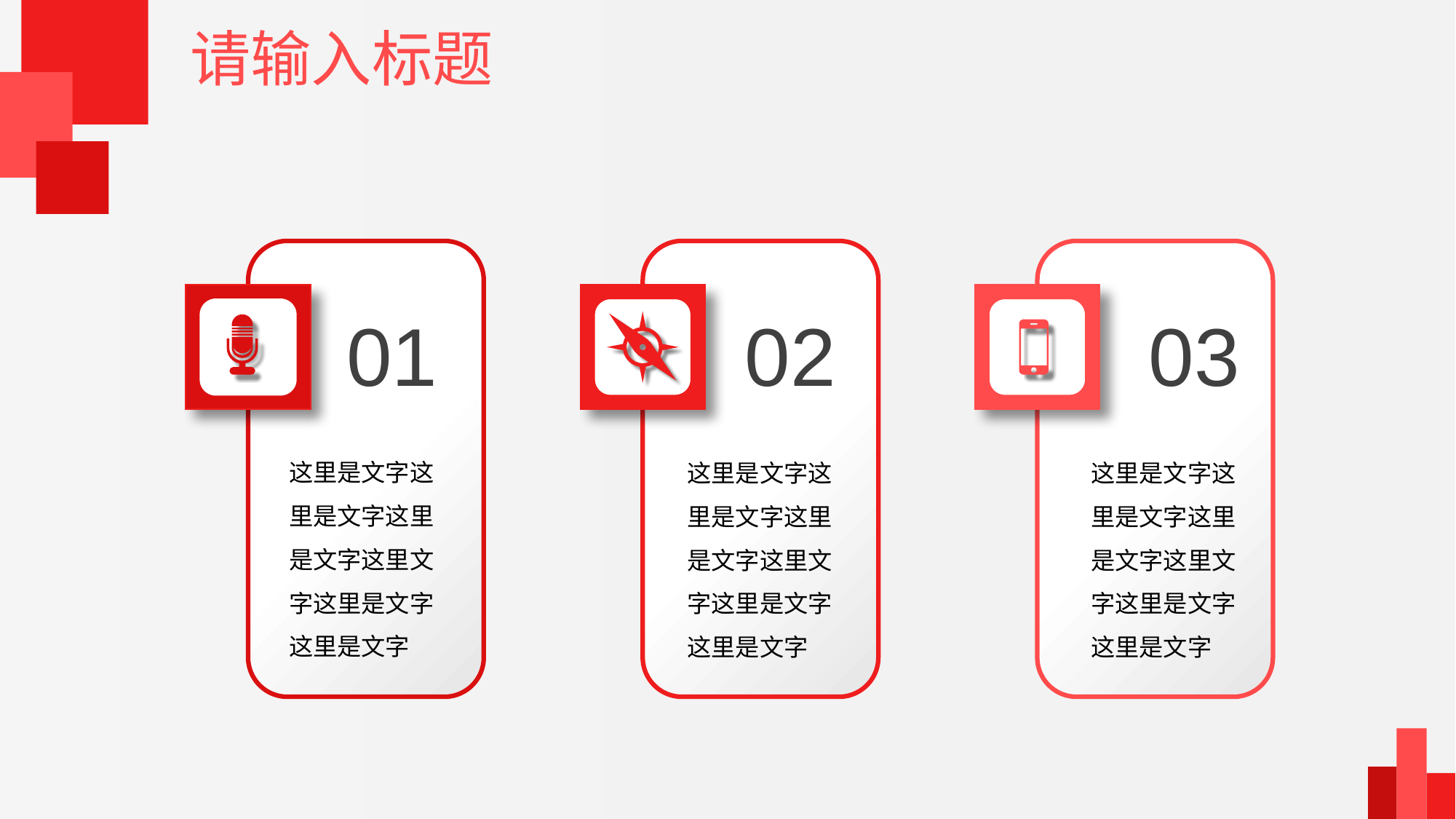

请输入标题

01
02
03
这里是文字这里是文字这里是文字这里文字这里是文字这里是文字
这里是文字这里是文字这里是文字这里文字这里是文字这里是文字
这里是文字这里是文字这里是文字这里文字这里是文字这里是文字